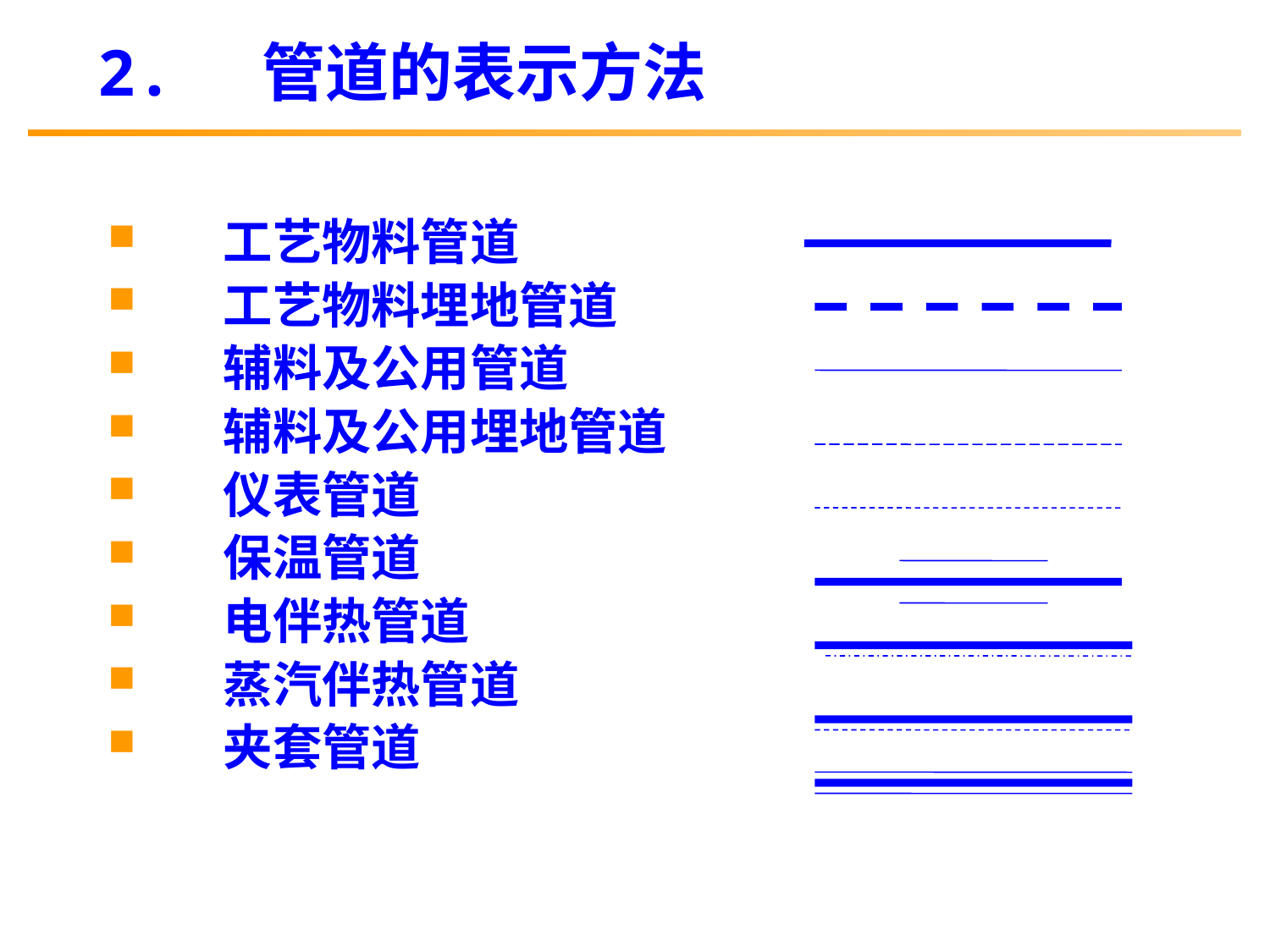

# 2.   管道的表示方法

     工艺物料管道
     工艺物料埋地管道
     辅料及公用管道
     辅料及公用埋地管道
     仪表管道
     保温管道
     电伴热管道
     蒸汽伴热管道
     夹套管道